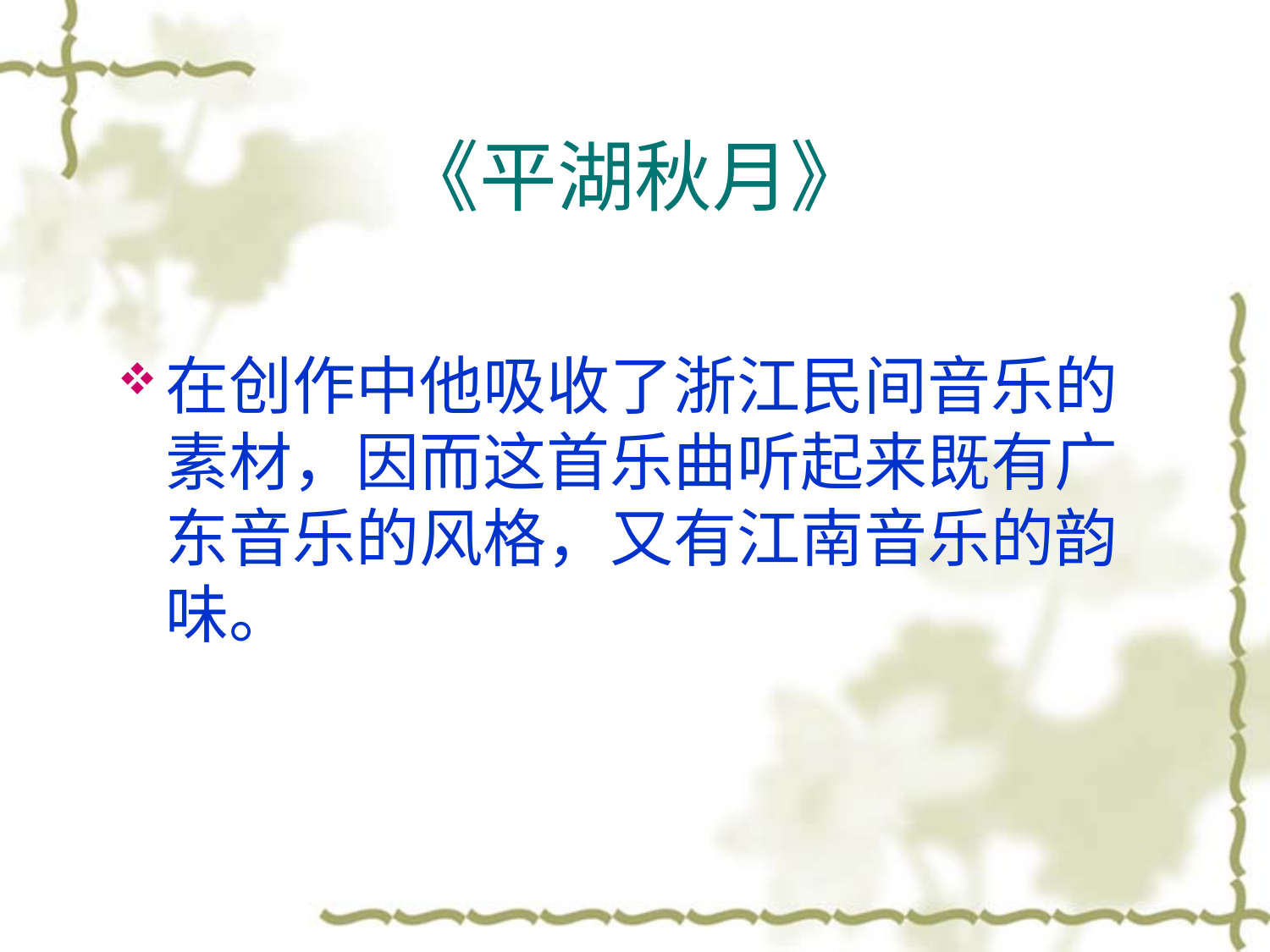

# 《平湖秋月》

在创作中他吸收了浙江民间音乐的素材，因而这首乐曲听起来既有广东音乐的风格，又有江南音乐的韵味。